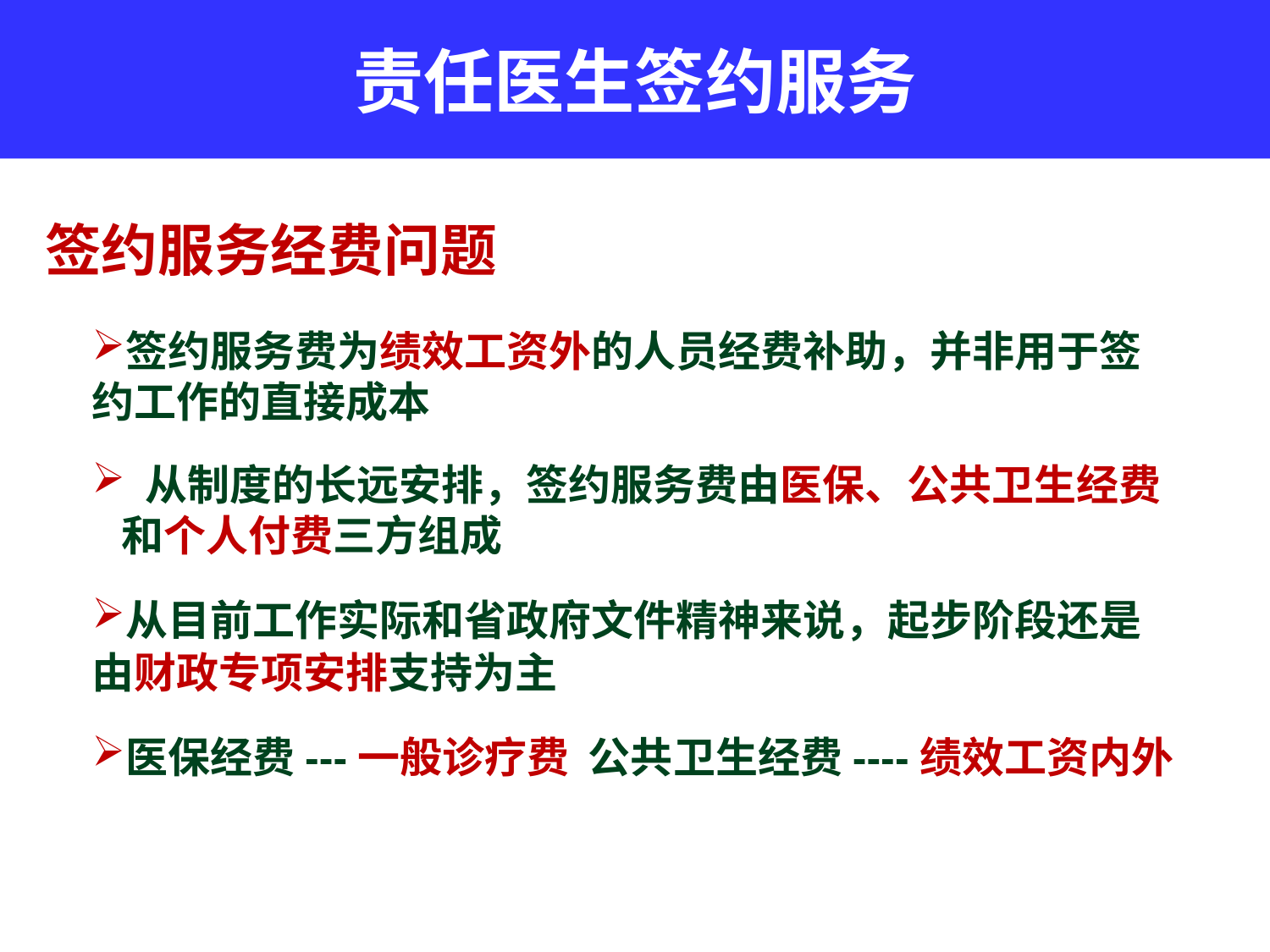

# 责任医生签约服务
 签约服务经费问题
签约服务费为绩效工资外的人员经费补助，并非用于签约工作的直接成本
 从制度的长远安排，签约服务费由医保、公共卫生经费和个人付费三方组成
从目前工作实际和省政府文件精神来说，起步阶段还是由财政专项安排支持为主
医保经费---一般诊疗费  公共卫生经费----绩效工资内外